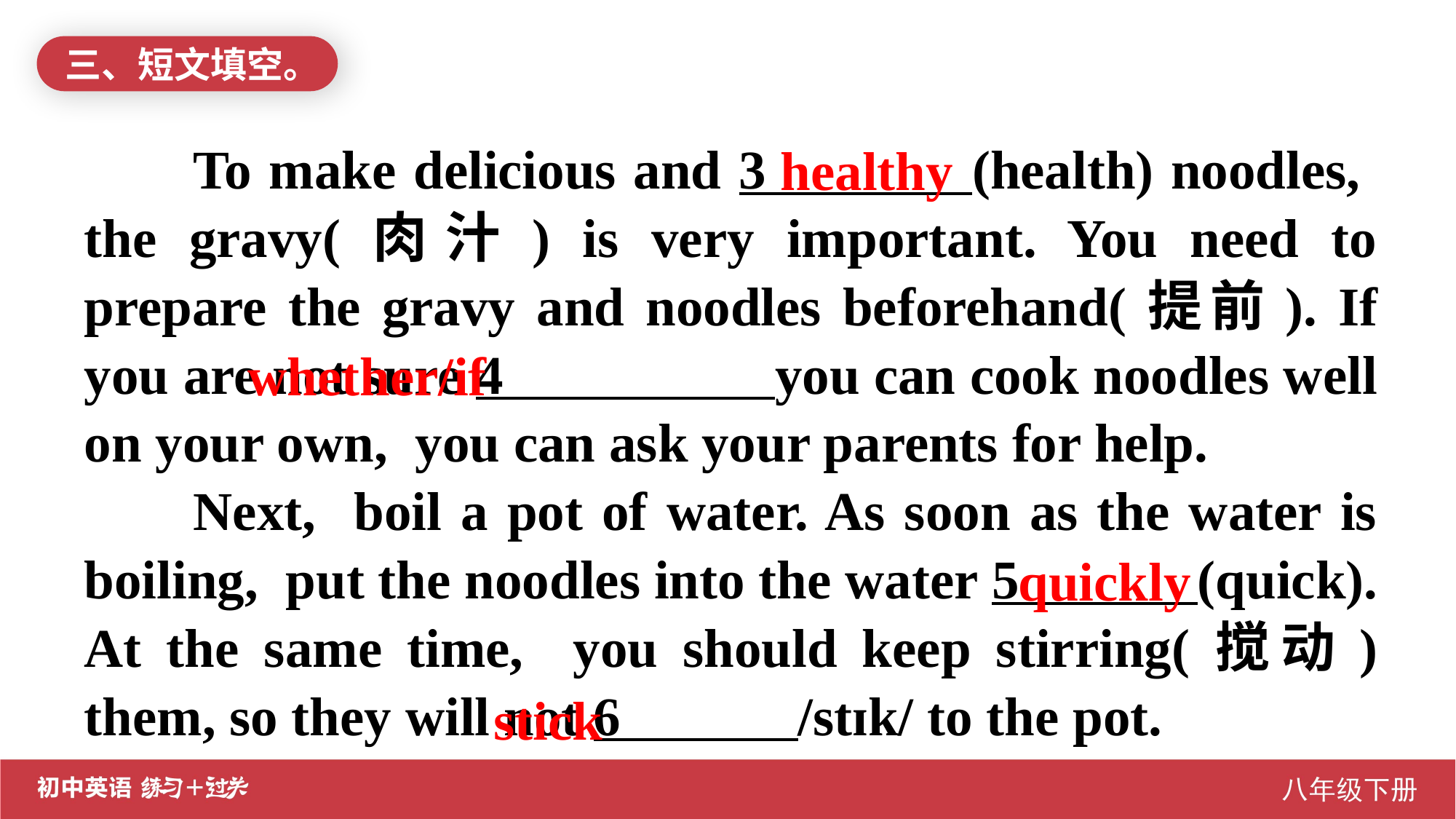

三、短文填空。
healthy
	To make delicious and 3            (health) noodles,  the gravy(肉汁) is very important. You need to prepare the gravy and noodles beforehand(提前). If you are not sure 4                   you can cook noodles well on your own,  you can ask your parents for help.
	Next,  boil a pot of water. As soon as the water is boiling,  put the noodles into the water 5             (quick). At the same time,  you should keep stirring(搅动) them, so they will not 6             /stɪk/ to the pot.
whether/if
quickly
stick